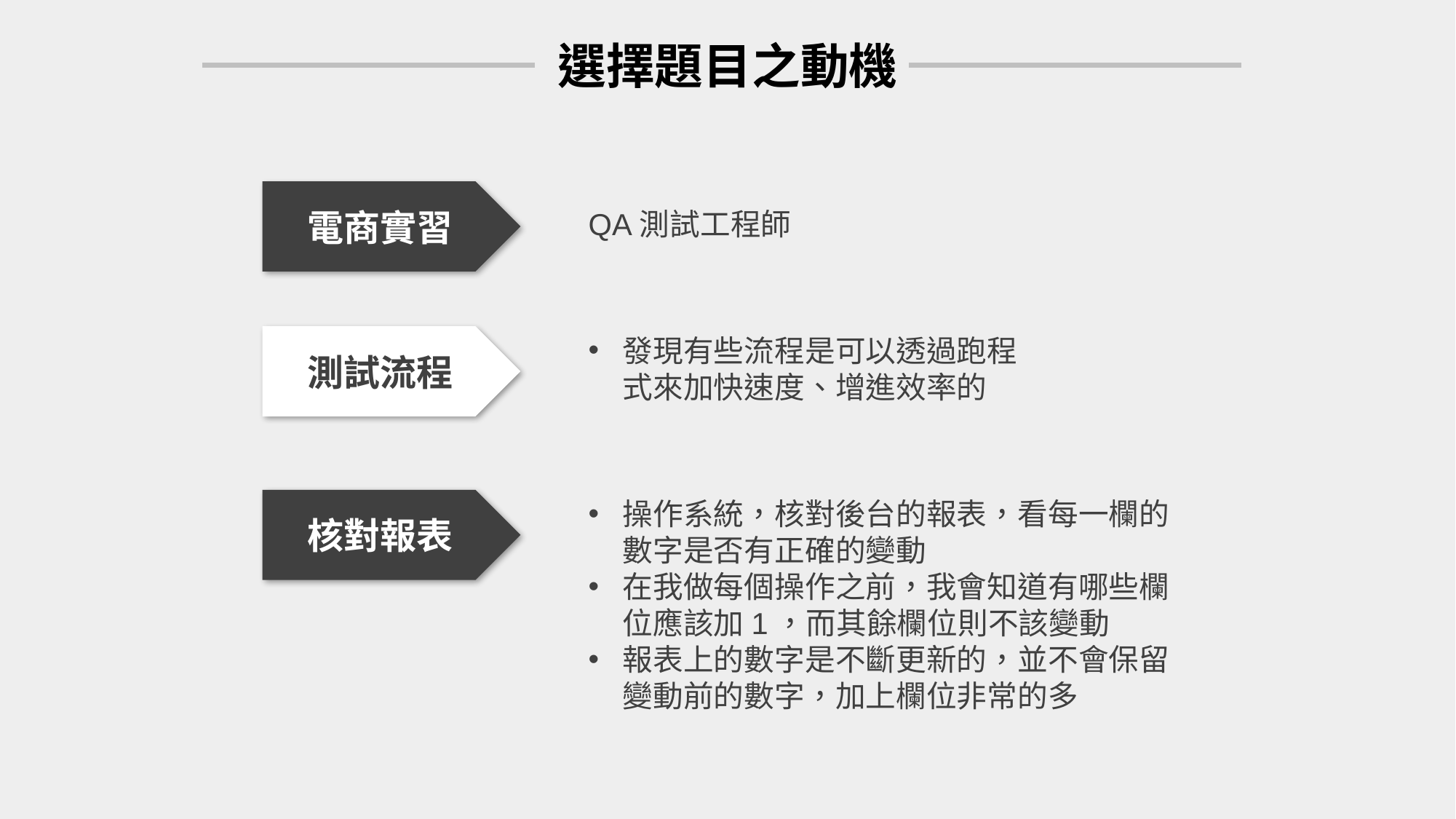

選擇題目之動機
電商實習
測試流程
核對報表
QA測試工程師
發現有些流程是可以透過跑程式來加快速度、增進效率的
操作系統，核對後台的報表，看每一欄的數字是否有正確的變動
在我做每個操作之前，我會知道有哪些欄位應該加1，而其餘欄位則不該變動
報表上的數字是不斷更新的，並不會保留變動前的數字，加上欄位非常的多